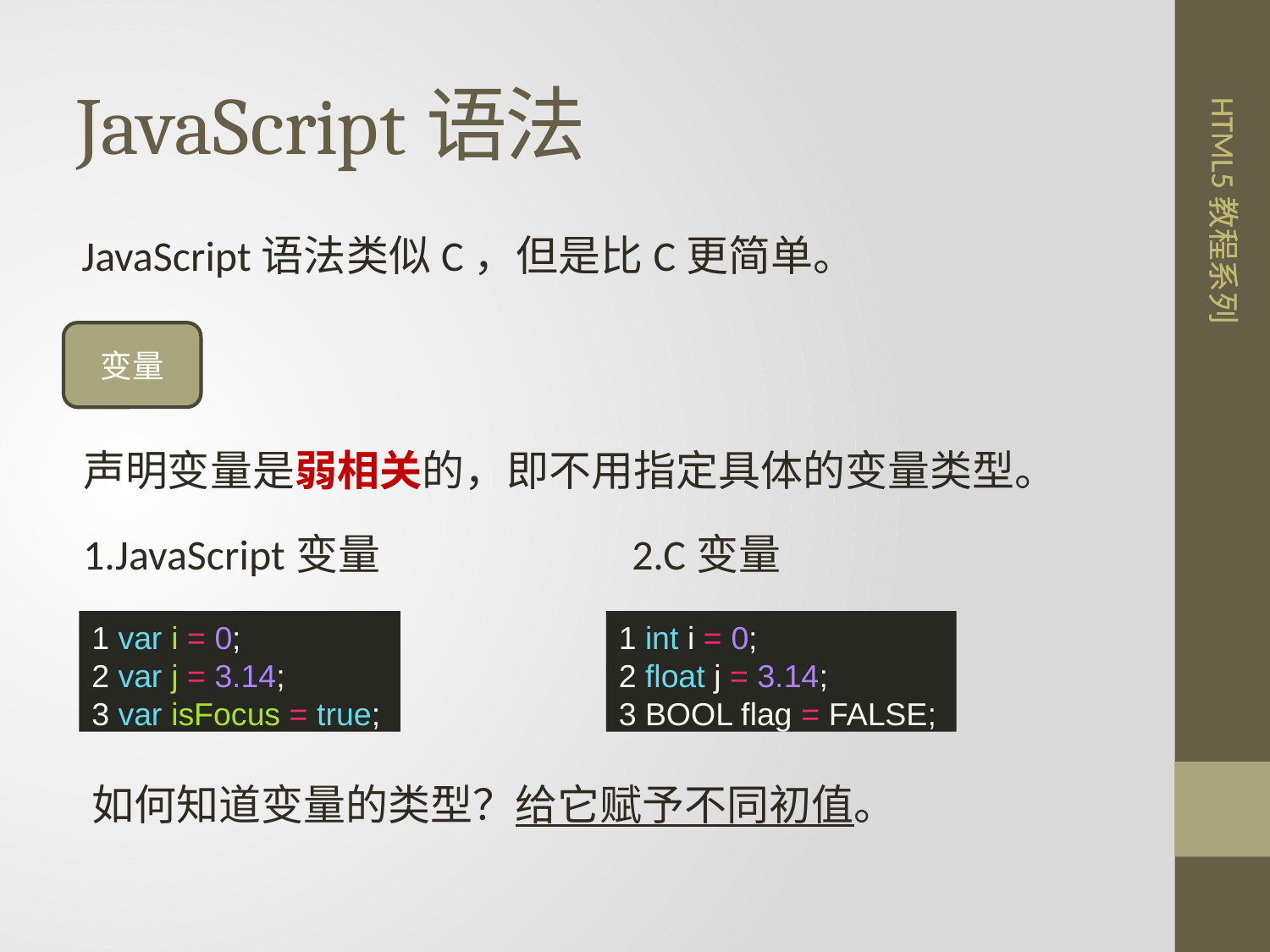

# JavaScript语法
JavaScript语法类似C，但是比C更简单。

变量
声明变量是弱相关的，即不用指定具体的变量类型。

1.JavaScript变量

2.C变量

1 var i = 0;
2 var j = 3.14;
3 var isFocus = true;
1 int i = 0;
2 float j = 3.14;
3 BOOL flag = FALSE;
如何知道变量的类型？给它赋予不同初值。